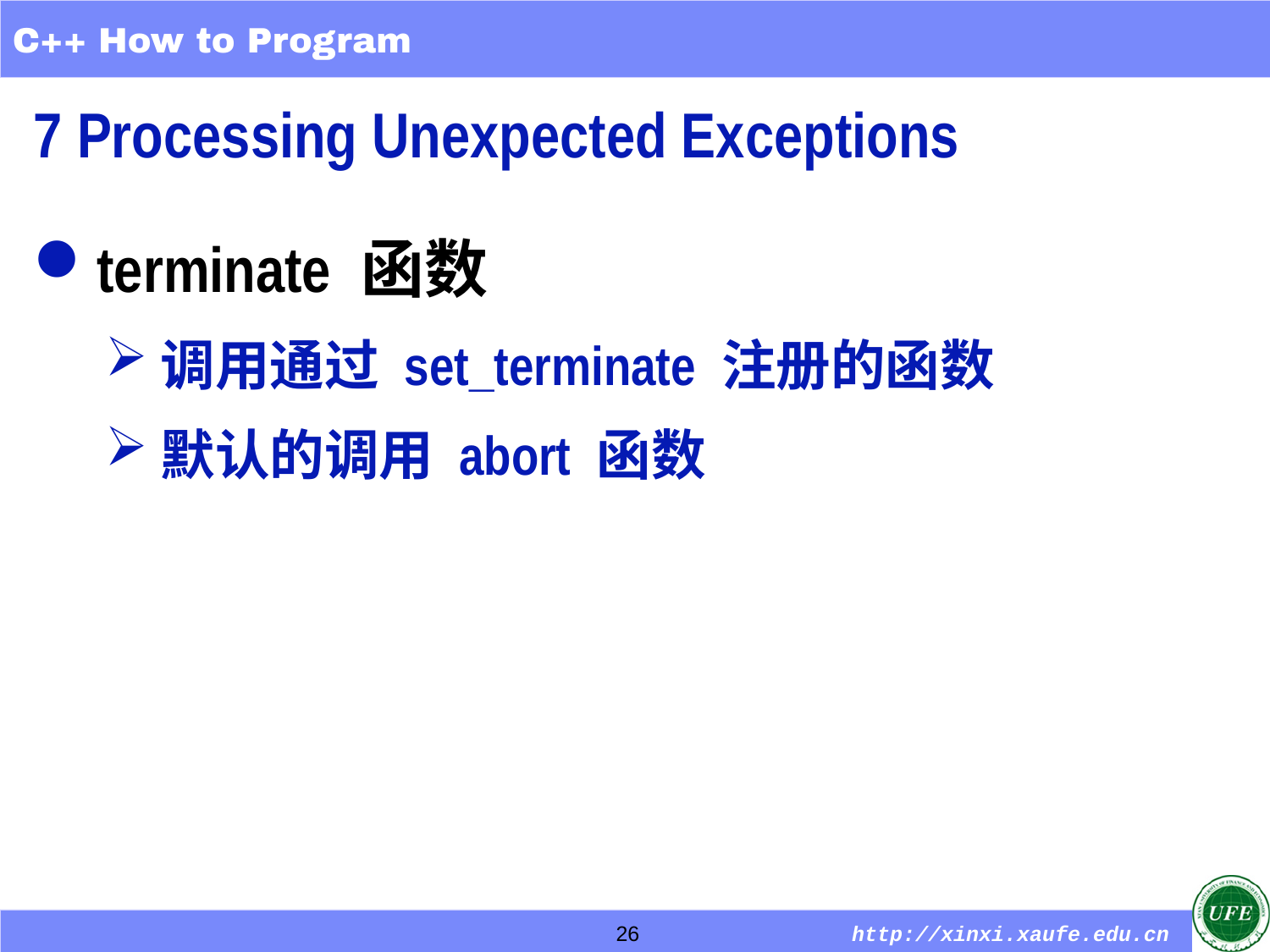

7 Processing Unexpected Exceptions
terminate 函数
调用通过 set_terminate 注册的函数
默认的调用 abort 函数
26